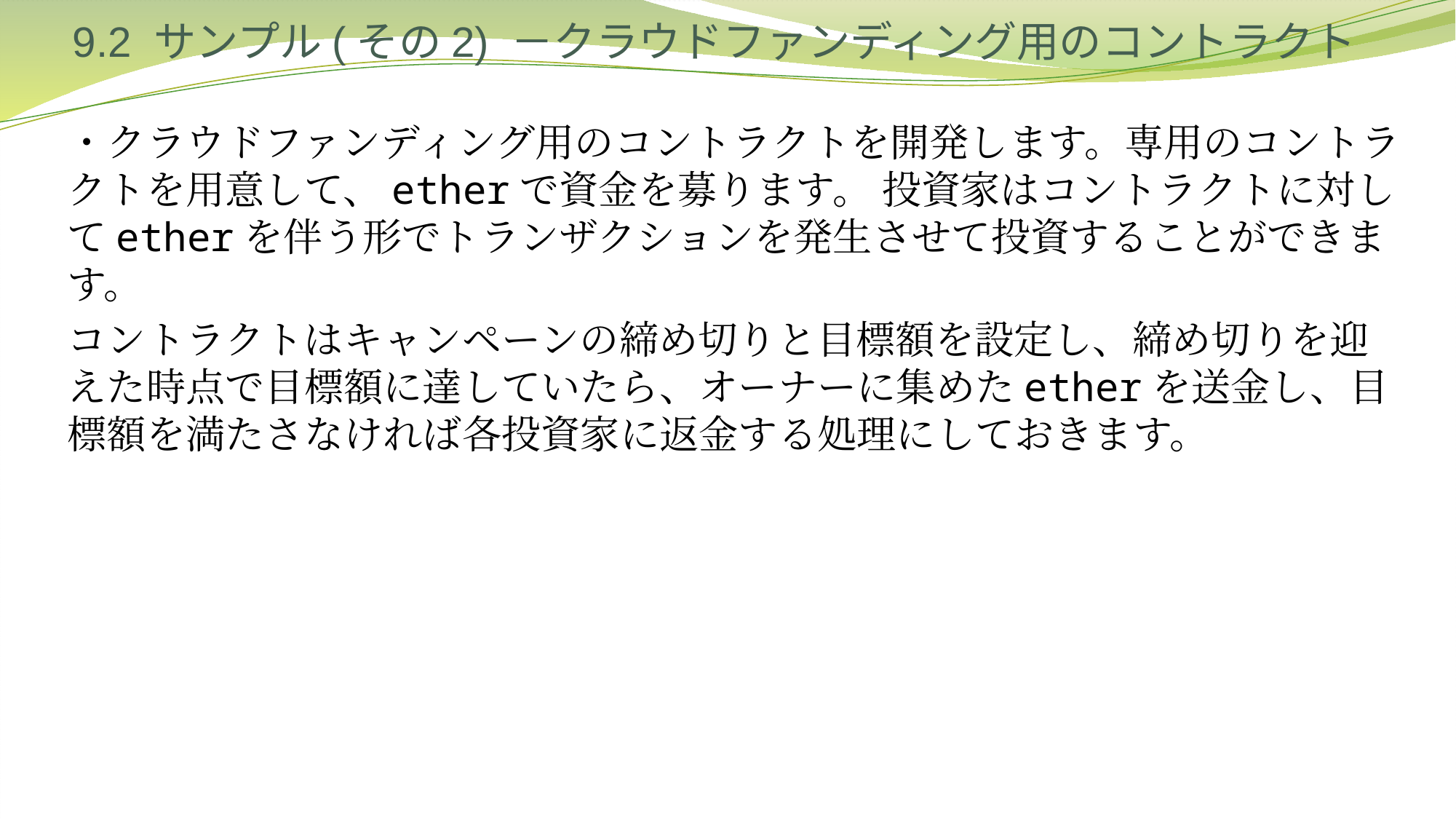

# 9.2 サンプル(その2) －クラウドファンディング用のコントラクト

・クラウドファンディング用のコントラクトを開発します。専用のコントラクトを用意して、etherで資金を募ります。 投資家はコントラクトに対してetherを伴う形でトランザクションを発生させて投資することができます。
コントラクトはキャンペーンの締め切りと目標額を設定し、締め切りを迎えた時点で目標額に達していたら、オーナーに集めたetherを送金し、目標額を満たさなければ各投資家に返金する処理にしておきます。